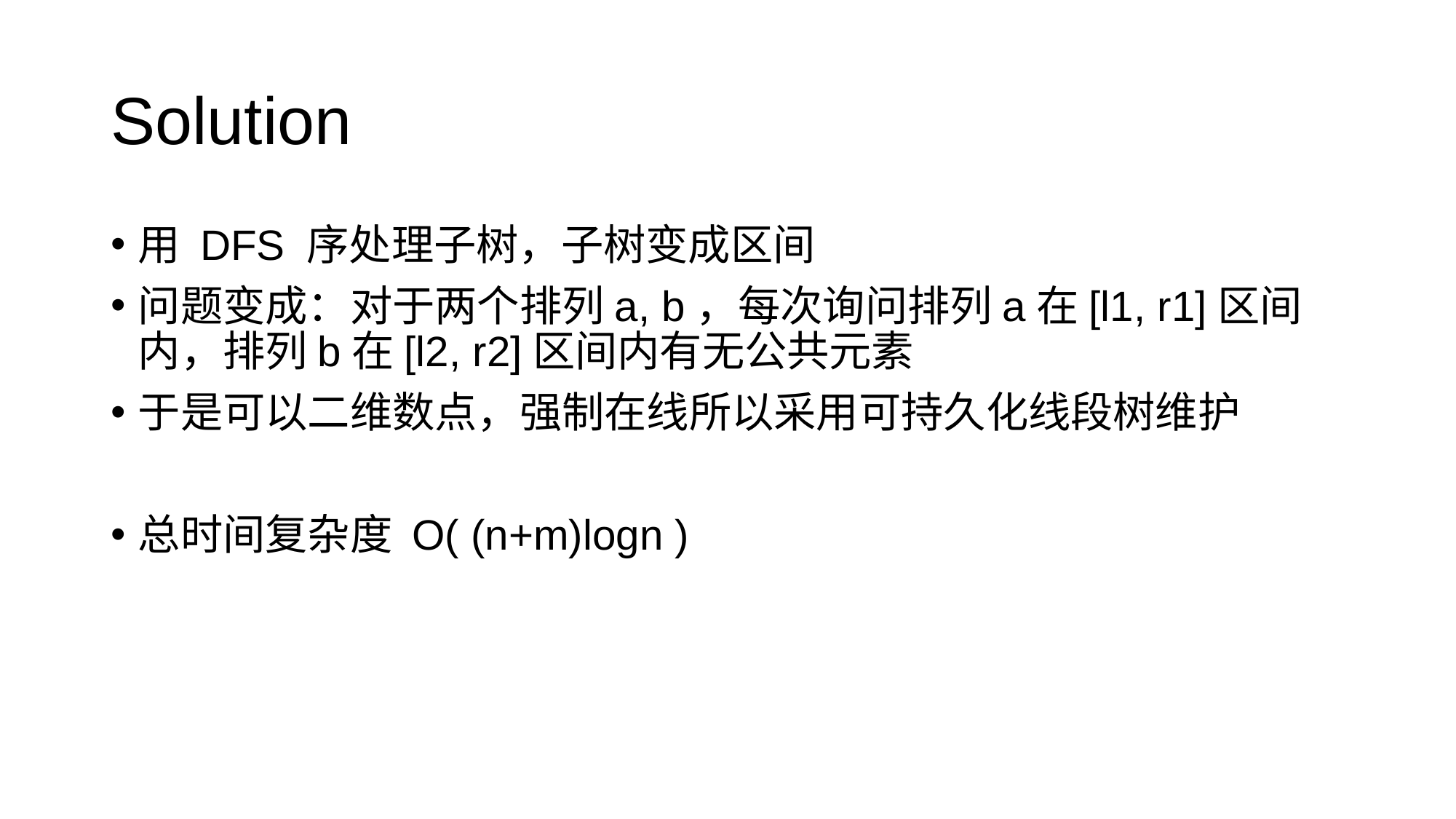

# Solution
用 DFS 序处理子树，子树变成区间
问题变成：对于两个排列a, b，每次询问排列a在[l1, r1]区间内，排列b在[l2, r2]区间内有无公共元素
于是可以二维数点，强制在线所以采用可持久化线段树维护

总时间复杂度 O( (n+m)logn )